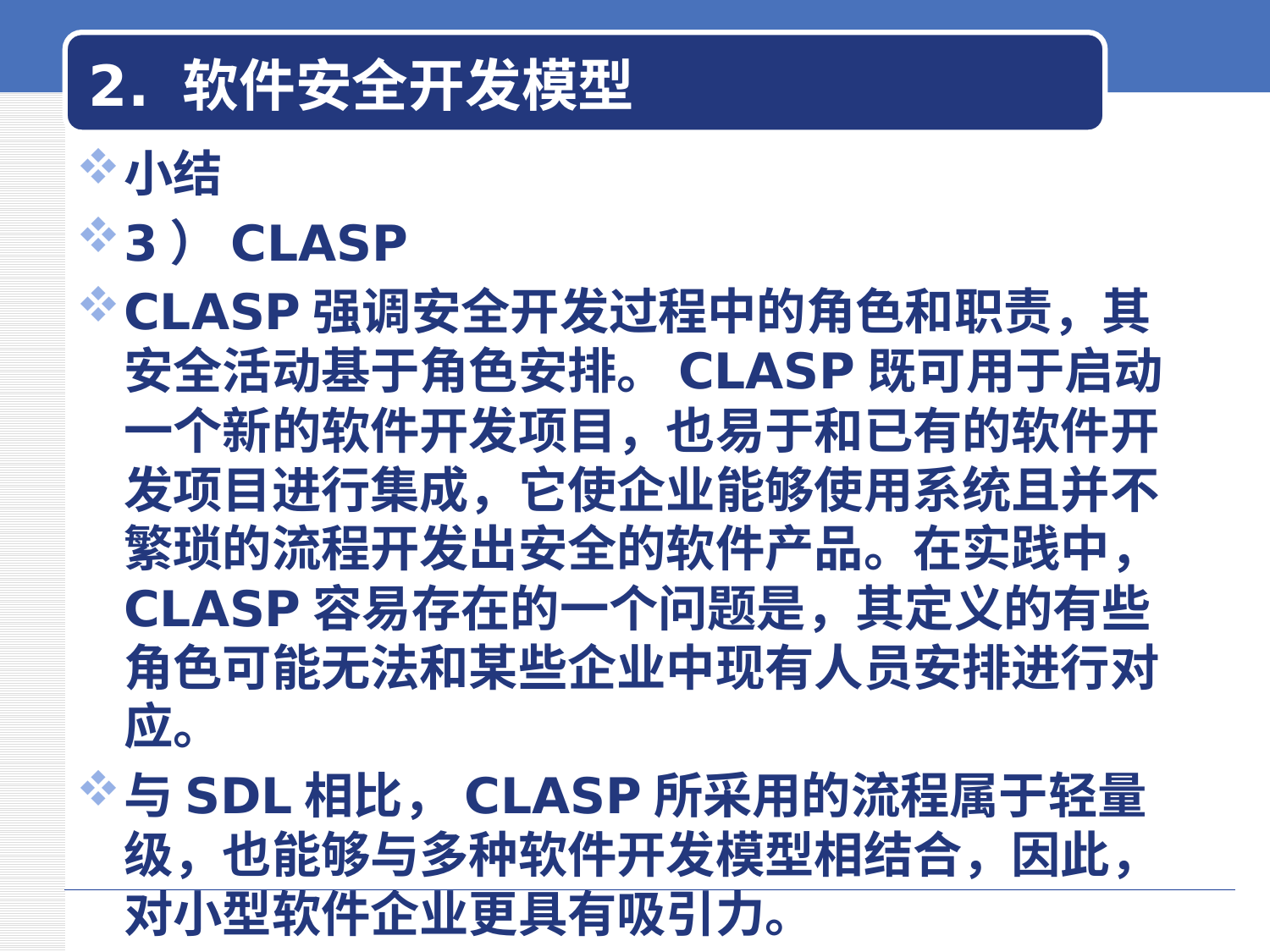

# 2. 软件安全开发模型
小结
3）CLASP
CLASP强调安全开发过程中的角色和职责，其安全活动基于角色安排。CLASP既可用于启动一个新的软件开发项目，也易于和已有的软件开发项目进行集成，它使企业能够使用系统且并不繁琐的流程开发出安全的软件产品。在实践中，CLASP容易存在的一个问题是，其定义的有些角色可能无法和某些企业中现有人员安排进行对应。
与SDL相比，CLASP所采用的流程属于轻量级，也能够与多种软件开发模型相结合，因此，对小型软件企业更具有吸引力。